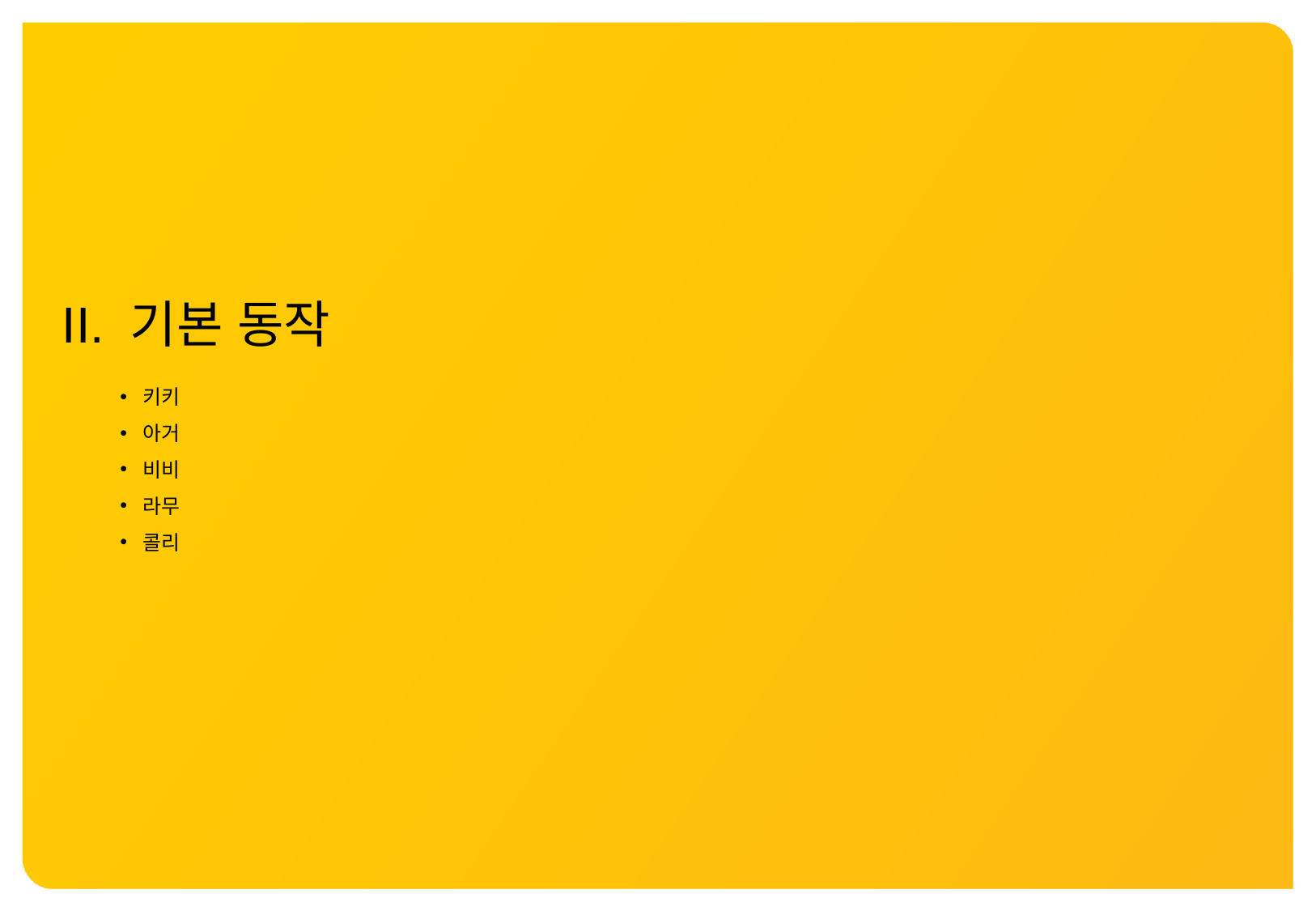

II. 기본 동작
키키
아거
비비
라무
콜리